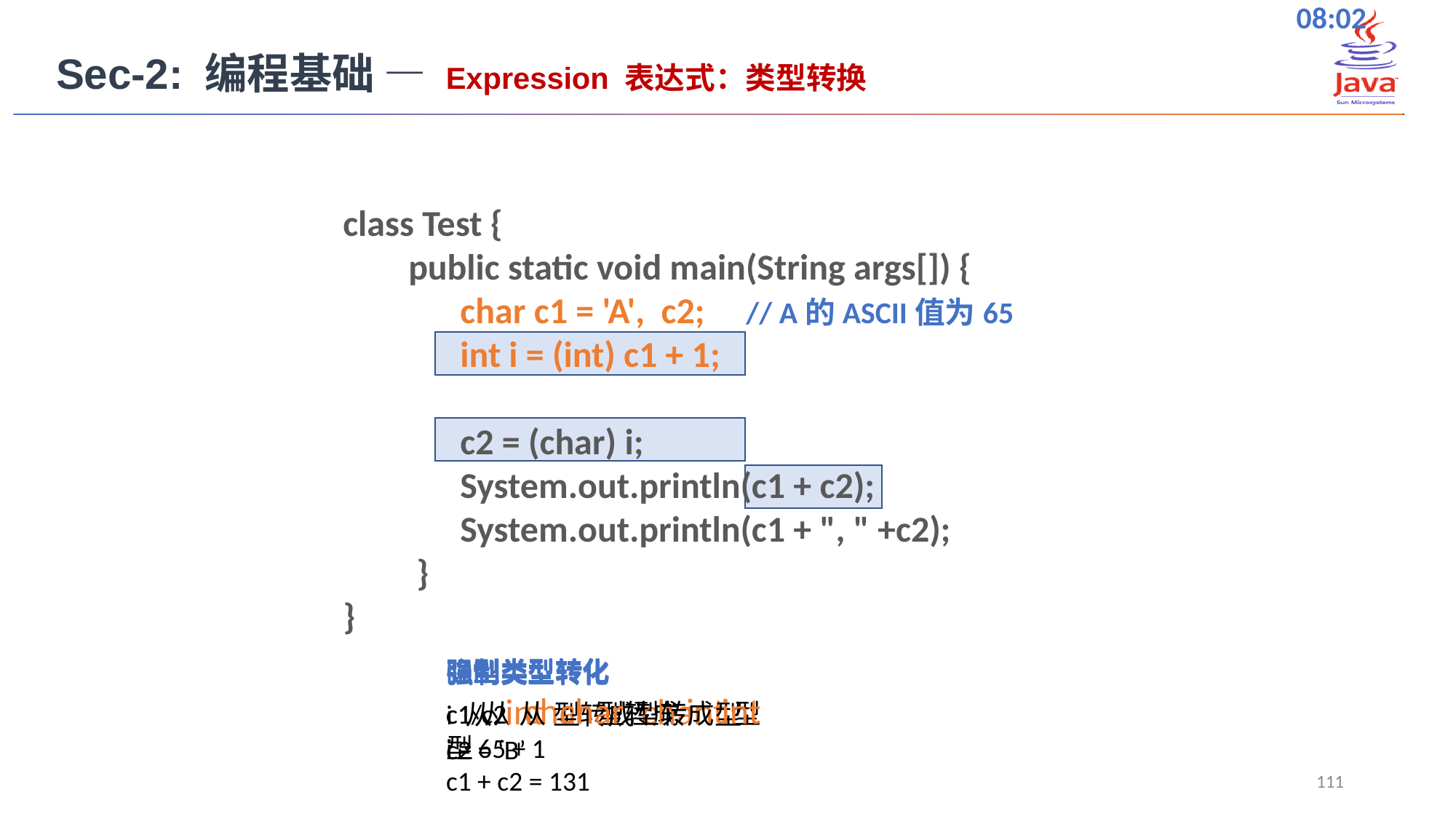

Sec-2: 编程基础 — Expression 表达式：类型转换
class Test {
        public static void main(String args[]) {
	 char c1 = 'A',  c2;     // A的ASCII值为65
	 int i = (int) c1 + 1;

 	 c2 = (char) i;
	 System.out.println(c1 + c2);
	 System.out.println(c1 + ", " +c2);
         }
}

强制类型转化
c1 从 char型转成int型
i = 65 + 1
隐型类型转化
c1/c2 从 char型转成int型
c1 + c2 = 131
强制类型转化
i 从 int型转成char型
c2 = ‘B’
111